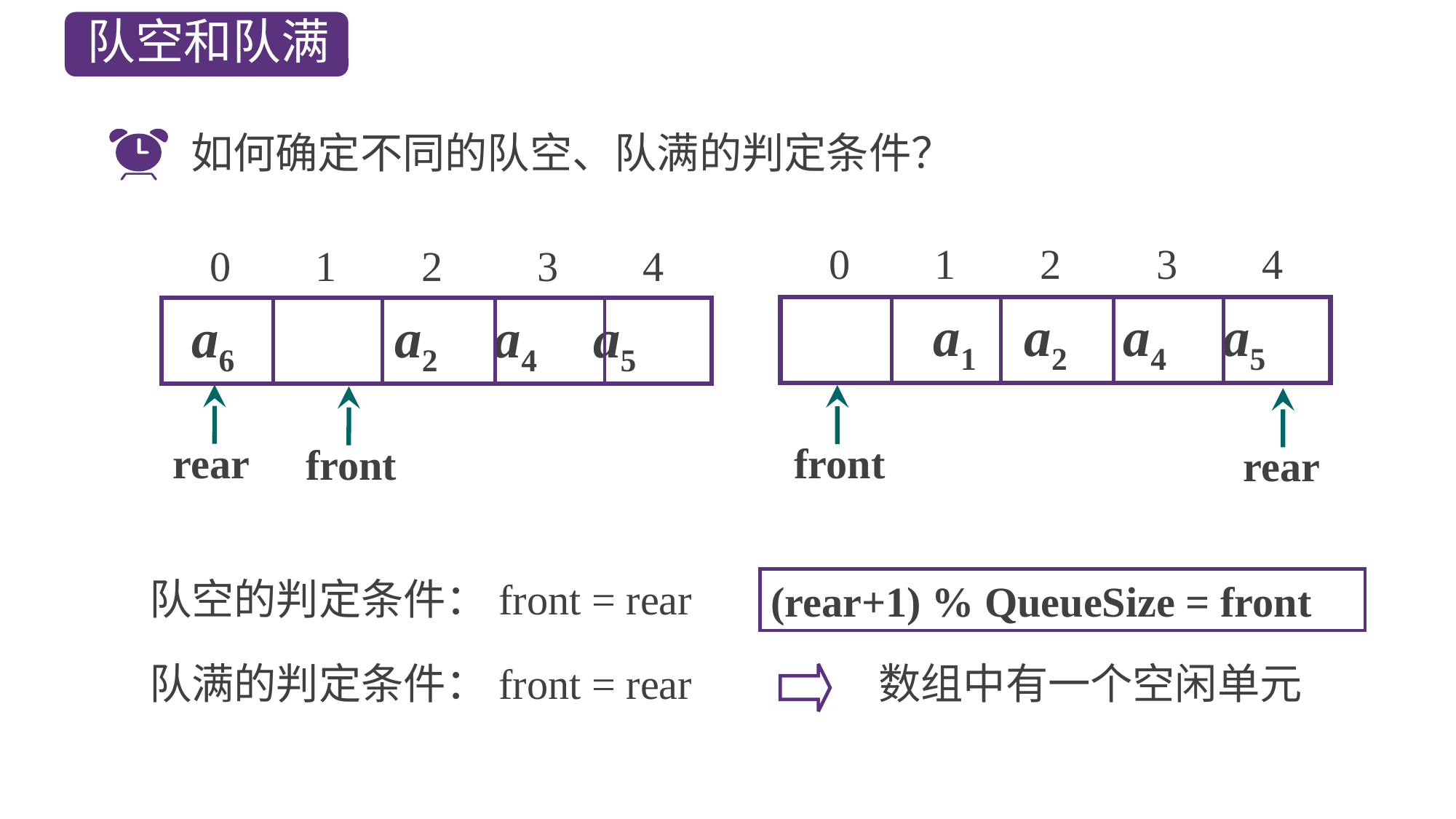

队空和队满

如何确定不同的队空、队满的判定条件？

0        1        2         3        4
         a1      a2       a4       a5

front

rear
0        1        2         3        4

a6                    a2       a4       a5

rear

front
队空的判定条件：front = rear
(rear+1) % QueueSize = front
队满的判定条件：front = rear
数组中有一个空闲单元